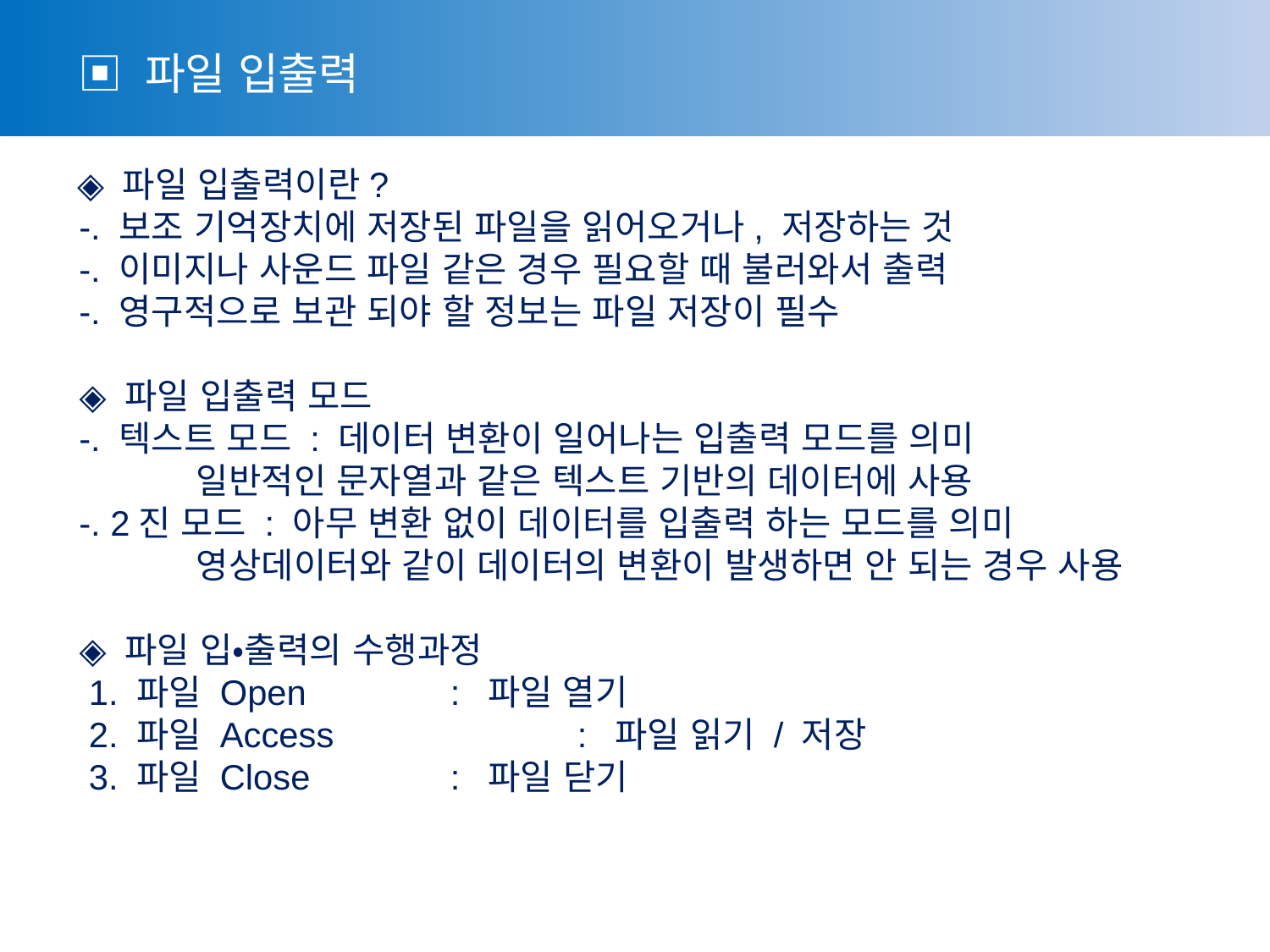

▣ 파일 입출력
 ◈ 파일 입출력이란?
 -. 보조 기억장치에 저장된 파일을 읽어오거나, 저장하는 것
 -. 이미지나 사운드 파일 같은 경우 필요할 때 불러와서 출력
 -. 영구적으로 보관 되야 할 정보는 파일 저장이 필수

 ◈ 파일 입출력 모드
 -. 텍스트 모드 : 데이터 변환이 일어나는 입출력 모드를 의미
	일반적인 문자열과 같은 텍스트 기반의 데이터에 사용
 -. 2진 모드 : 아무 변환 없이 데이터를 입출력 하는 모드를 의미
	영상데이터와 같이 데이터의 변환이 발생하면 안 되는 경우 사용

 ◈ 파일 입・출력의 수행과정
  1. 파일 Open		:  파일 열기
  2. 파일 Access		:  파일 읽기 / 저장
  3. 파일 Close		:  파일 닫기